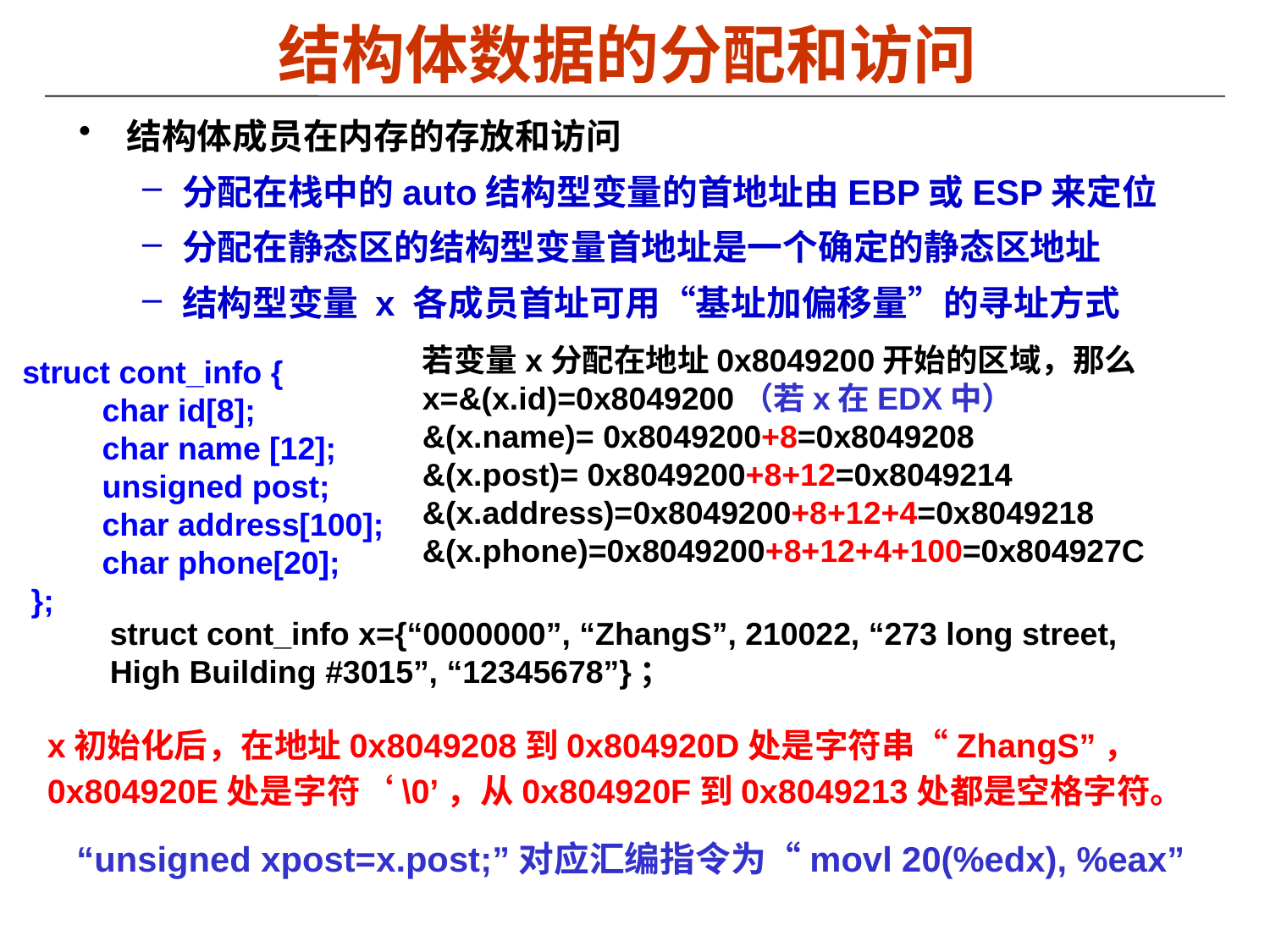

# 结构体数据的分配和访问
结构体成员在内存的存放和访问
分配在栈中的auto结构型变量的首地址由EBP或ESP来定位
分配在静态区的结构型变量首地址是一个确定的静态区地址
结构型变量 x 各成员首址可用“基址加偏移量”的寻址方式

若变量x分配在地址0x8049200开始的区域，那么x=&(x.id)=0x8049200（若x在EDX中）
&(x.name)= 0x8049200+8=0x8049208
&(x.post)= 0x8049200+8+12=0x8049214
&(x.address)=0x8049200+8+12+4=0x8049218
&(x.phone)=0x8049200+8+12+4+100=0x804927C

struct cont_info {
         char id[8];
         char name [12];
         unsigned post;
         char address[100];
         char phone[20];
 };
struct cont_info x={“0000000”, “ZhangS”, 210022, “273 long street, High Building #3015”, “12345678”}；
x初始化后，在地址0x8049208到0x804920D处是字符串“ZhangS”， 0x804920E处是字符‘\0’，从0x804920F到0x8049213处都是空格字符。
“unsigned xpost=x.post;”对应汇编指令为“movl 20(%edx), %eax”